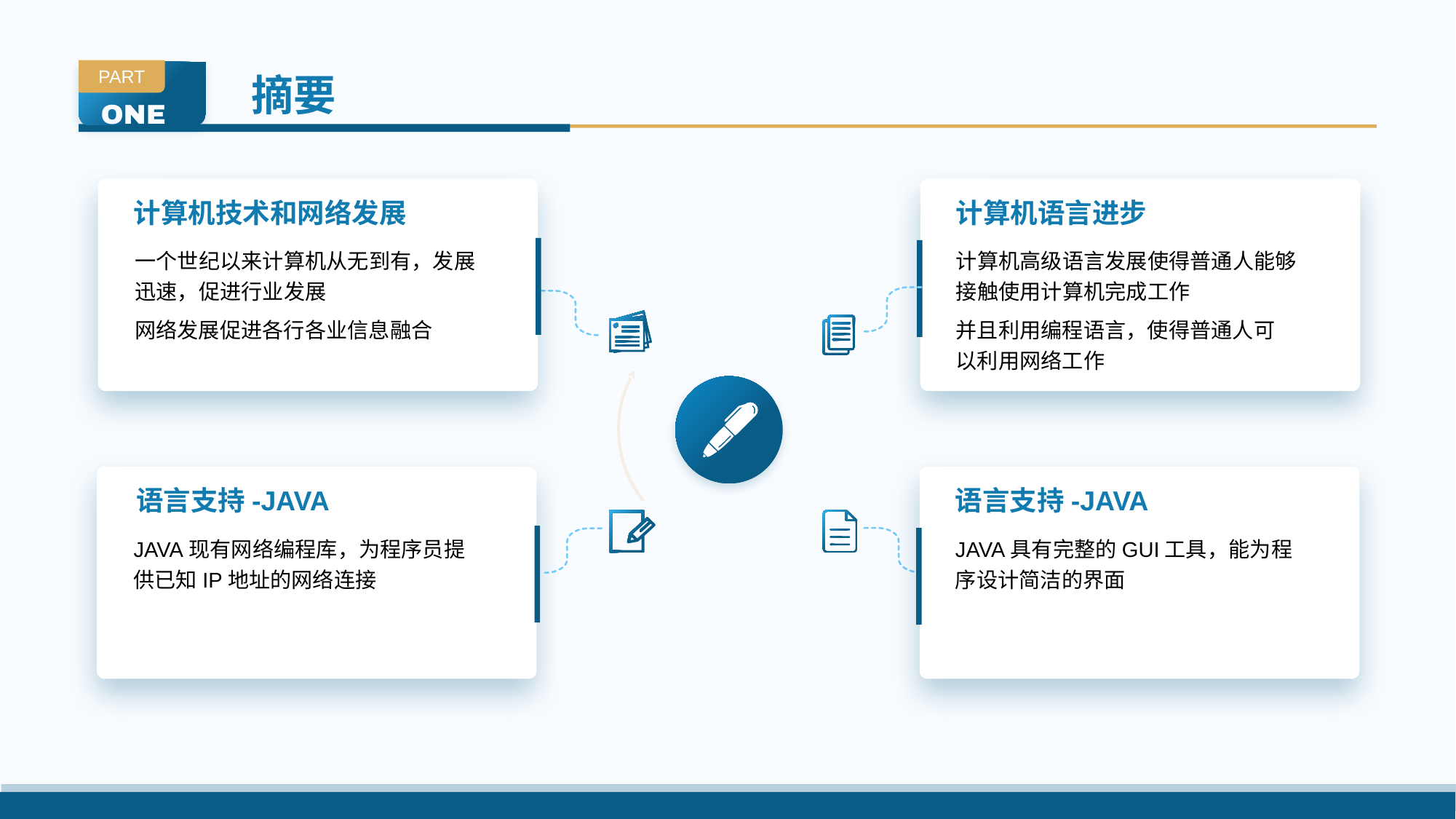

# 摘要
ONE

计算机技术和网络发展

一个世纪以来计算机从无到有，发展迅速，促进行业发展
网络发展促进各行各业信息融合

计算机语言进步

计算机高级语言发展使得普通人能够接触使用计算机完成工作
并且利用编程语言，使得普通人可以利用网络工作

语言支持-JAVA

JAVA现有网络编程库，为程序员提供已知IP地址的网络连接

语言支持-JAVA
JAVA具有完整的GUI工具，能为程序设计简洁的界面